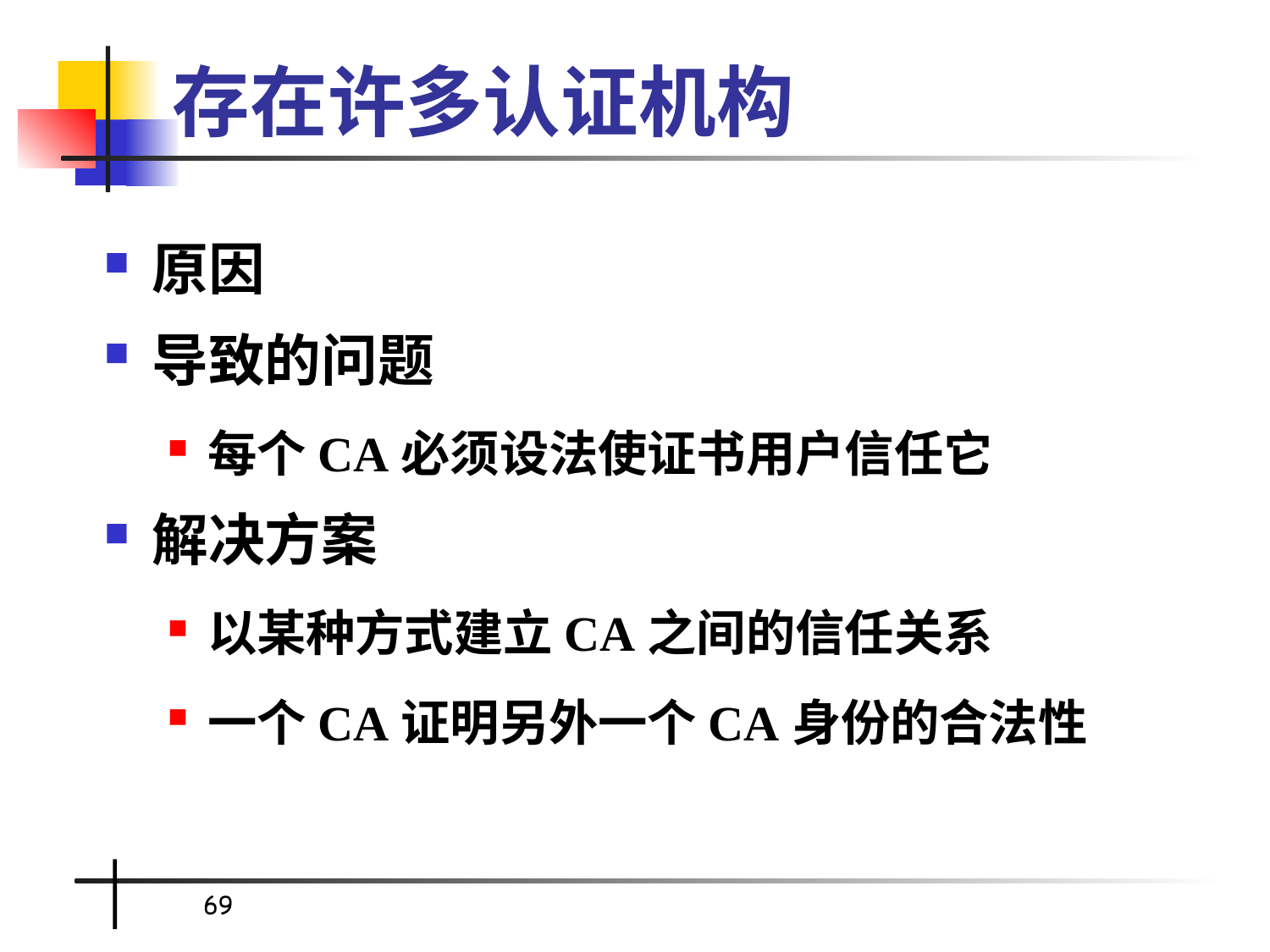

# 存在许多认证机构
原因
导致的问题
每个CA必须设法使证书用户信任它
解决方案
以某种方式建立CA之间的信任关系
一个CA证明另外一个CA身份的合法性
69